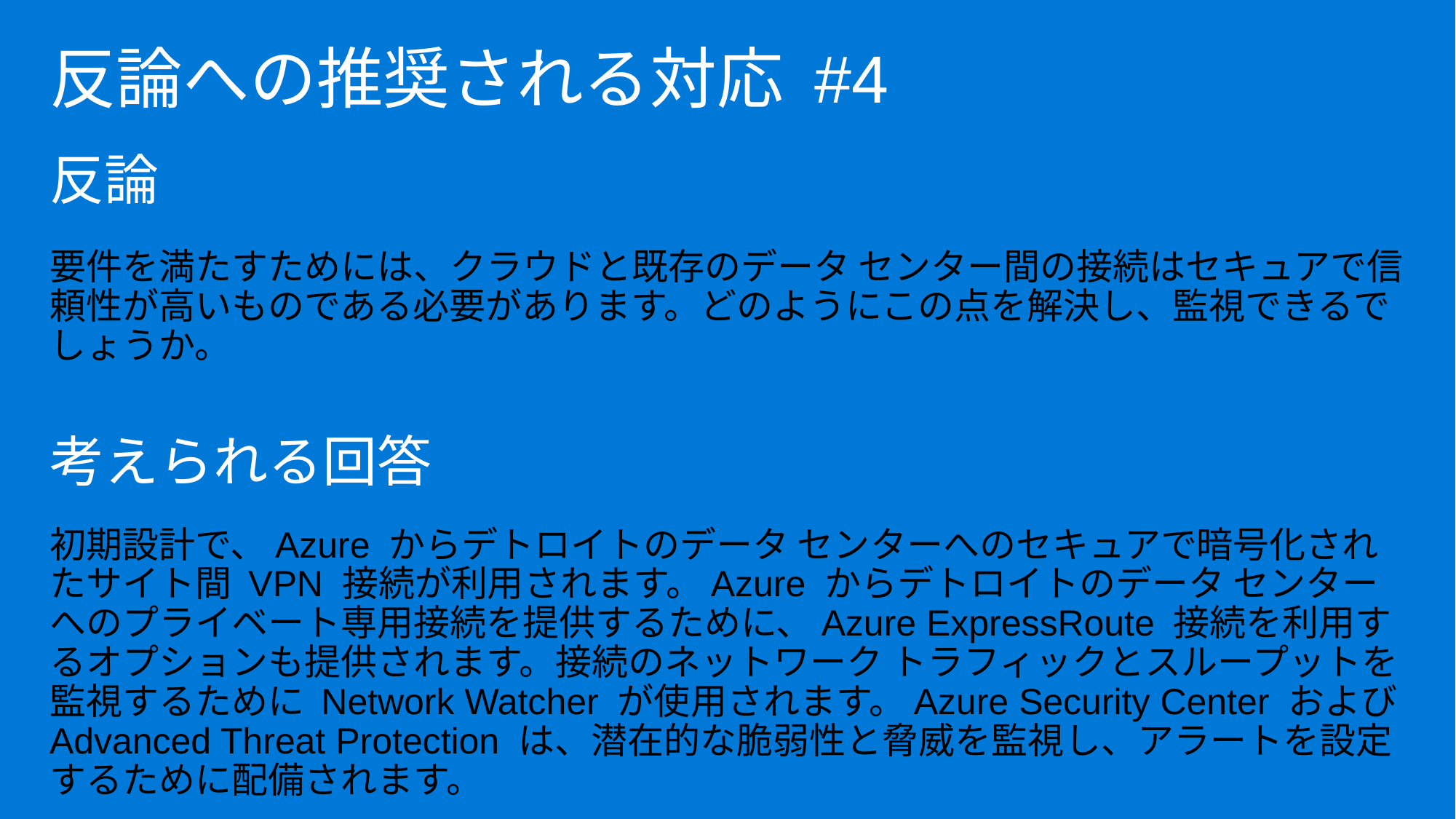

# 反論への推奨される対応 #4
反論
要件を満たすためには、クラウドと既存のデータ センター間の接続はセキュアで信頼性が高いものである必要があります。どのようにこの点を解決し、監視できるでしょうか。

考えられる回答

初期設計で、Azure からデトロイトのデータ センターへのセキュアで暗号化されたサイト間 VPN 接続が利用されます。Azure からデトロイトのデータ センターへのプライベート専用接続を提供するために、Azure ExpressRoute 接続を利用するオプションも提供されます。接続のネットワーク トラフィックとスループットを監視するために Network Watcher が使用されます。Azure Security Center および Advanced Threat Protection は、潜在的な脆弱性と脅威を監視し、アラートを設定するために配備されます。